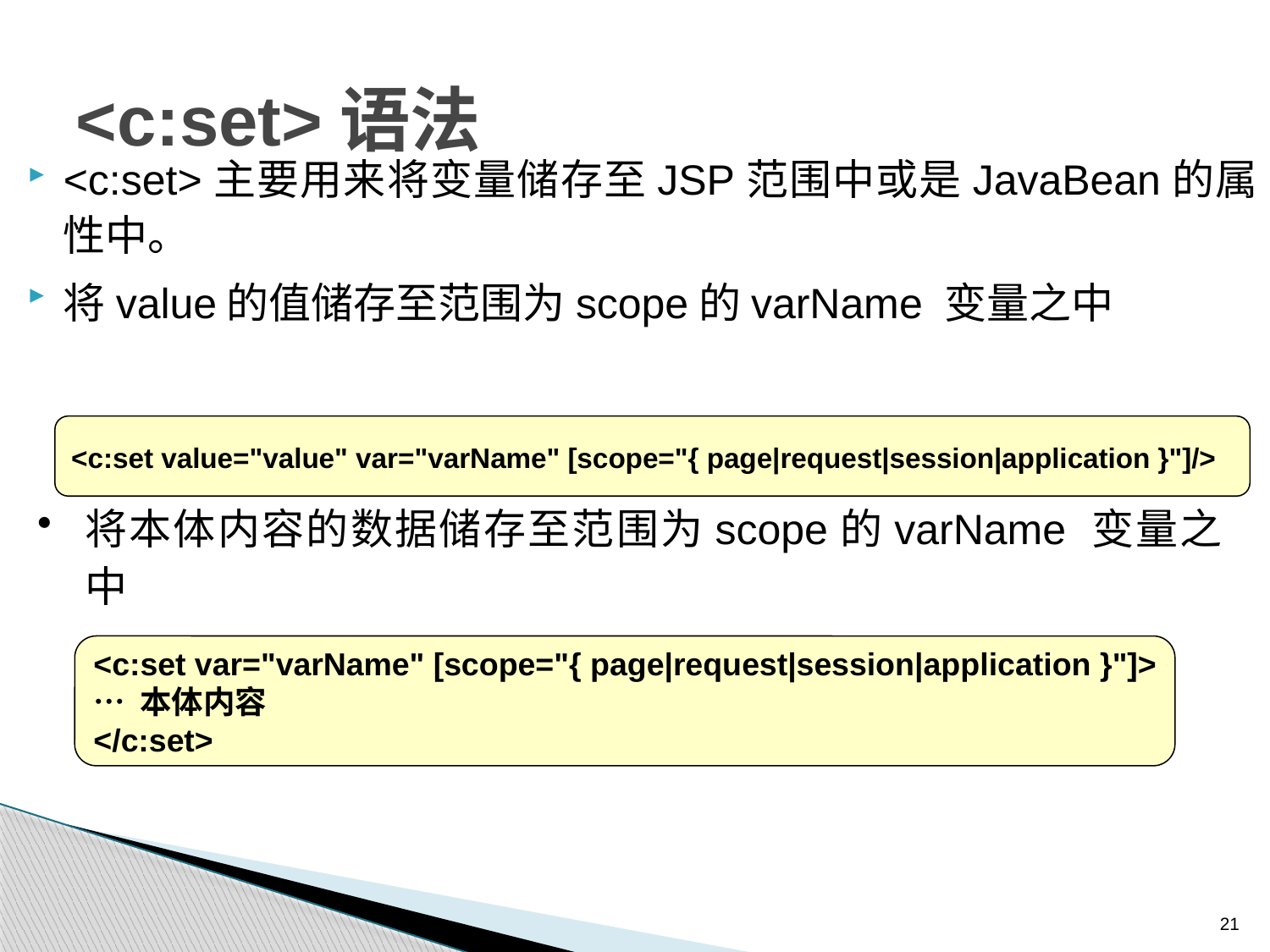

# <c:set>语法
<c:set>主要用来将变量储存至JSP范围中或是JavaBean的属性中。
将value的值储存至范围为scope的varName 变量之中
<c:set value="value" var="varName" [scope="{ page|request|session|application }"]/>
将本体内容的数据储存至范围为scope的varName 变量之中

<c:set var="varName" [scope="{ page|request|session|application }"]>
… 本体内容
</c:set>
21